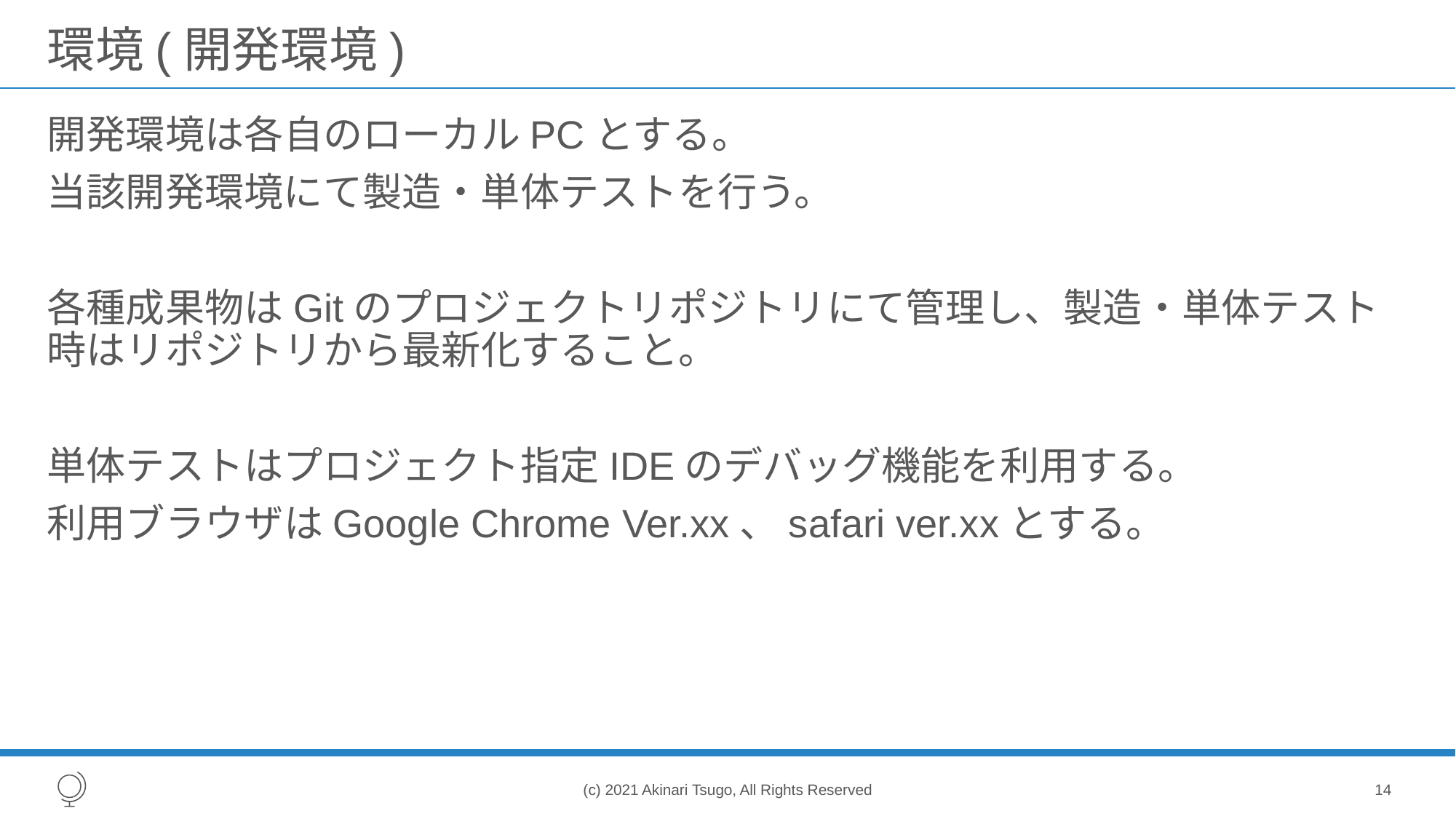

# 環境(開発環境)
開発環境は各自のローカルPCとする。
当該開発環境にて製造・単体テストを行う。

各種成果物はGitのプロジェクトリポジトリにて管理し、製造・単体テスト時はリポジトリから最新化すること。

単体テストはプロジェクト指定IDEのデバッグ機能を利用する。
利用ブラウザはGoogle Chrome Ver.xx、safari ver.xxとする。